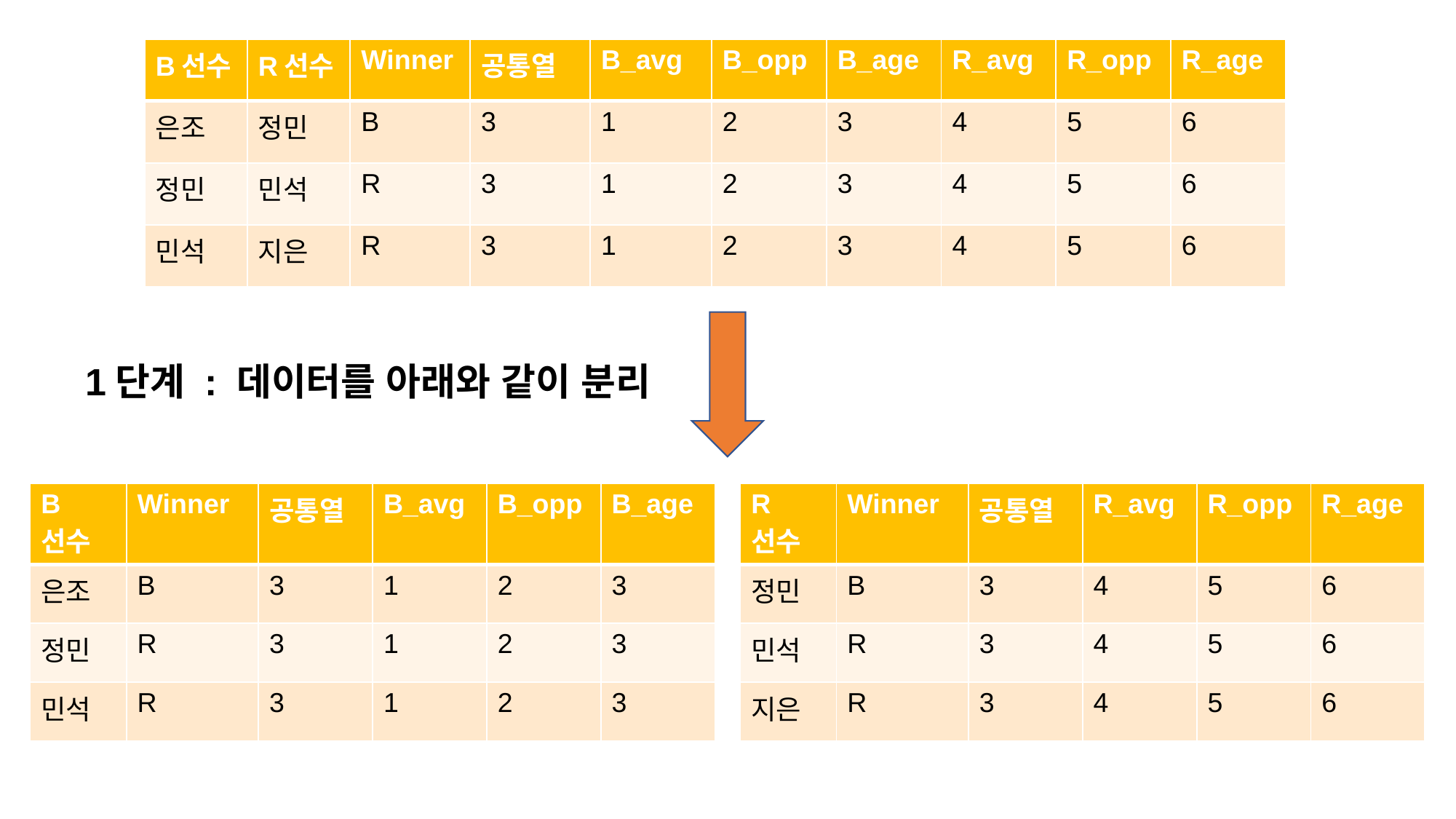

| B선수 | R선수 | Winner | 공통열 | B\_avg | B\_opp | B\_age | R\_avg | R\_opp | R\_age |
| --- | --- | --- | --- | --- | --- | --- | --- | --- | --- |
| 은조 | 정민 | B | 3 | 1 | 2 | 3 | 4 | 5 | 6 |
| 정민 | 민석 | R | 3 | 1 | 2 | 3 | 4 | 5 | 6 |
| 민석 | 지은 | R | 3 | 1 | 2 | 3 | 4 | 5 | 6 |

1단계 : 데이터를 아래와 같이 분리
| B선수 | Winner | 공통열 | B\_avg | B\_opp | B\_age |
| --- | --- | --- | --- | --- | --- |
| 은조 | B | 3 | 1 | 2 | 3 |
| 정민 | R | 3 | 1 | 2 | 3 |
| 민석 | R | 3 | 1 | 2 | 3 |
| R선수 | Winner | 공통열 | R\_avg | R\_opp | R\_age |
| --- | --- | --- | --- | --- | --- |
| 정민 | B | 3 | 4 | 5 | 6 |
| 민석 | R | 3 | 4 | 5 | 6 |
| 지은 | R | 3 | 4 | 5 | 6 |